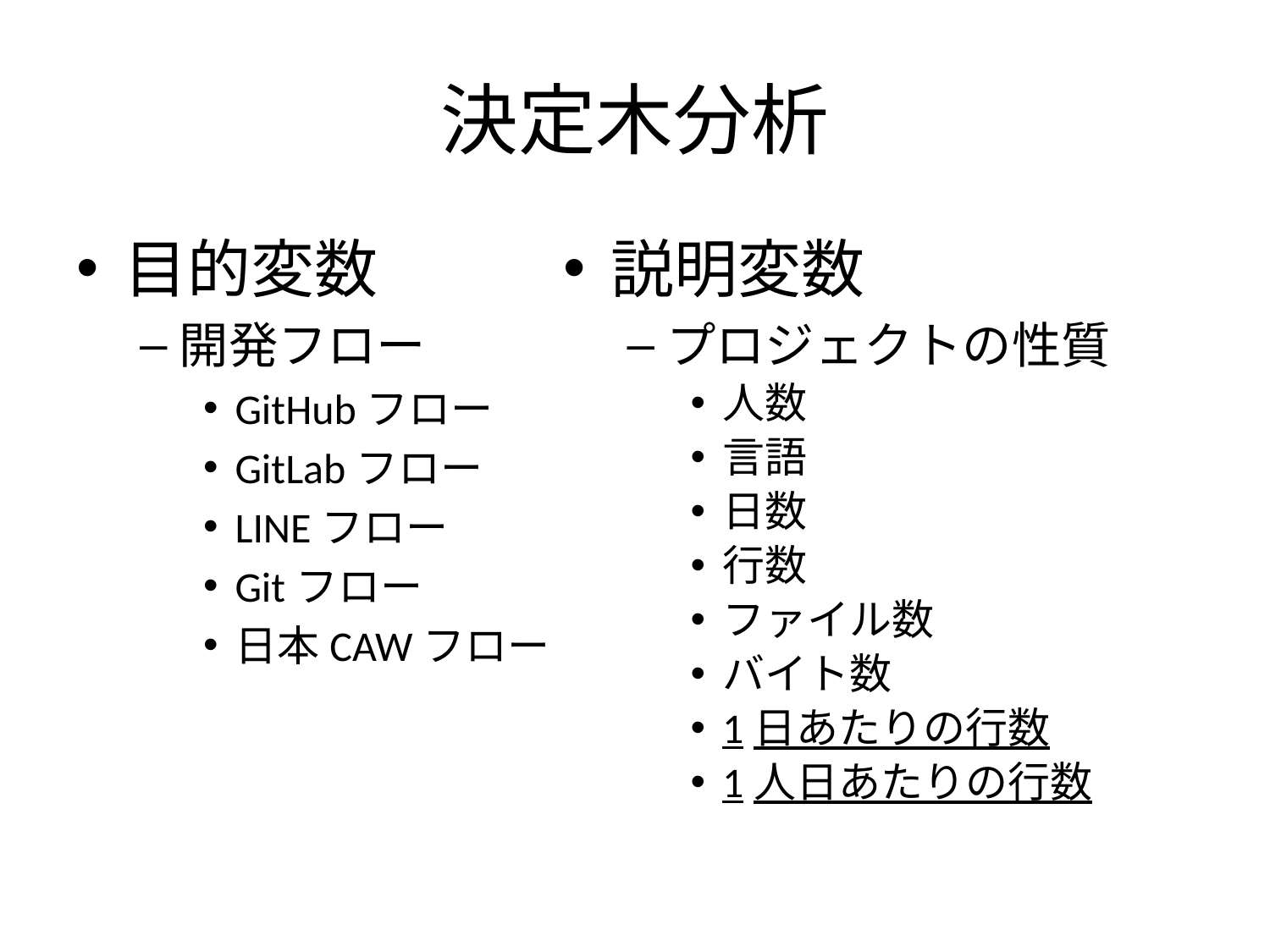

# 決定木分析
目的変数
開発フロー
GitHubフロー
GitLabフロー
LINEフロー
Gitフロー
日本CAWフロー
説明変数
プロジェクトの性質
人数
言語
日数
行数
ファイル数
バイト数
1日あたりの行数
1人日あたりの行数